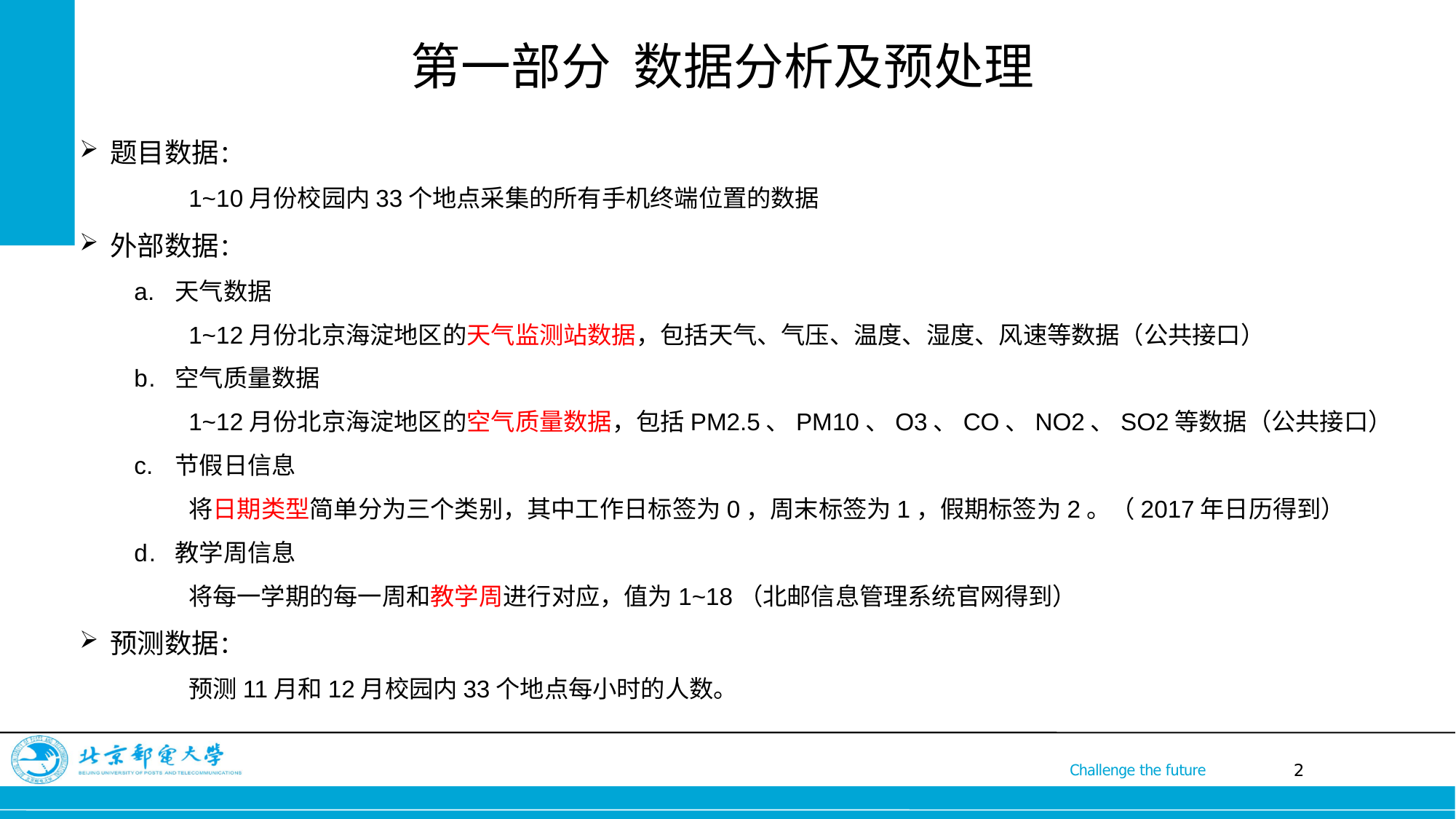

第一部分  数据分析及预处理
 题目数据：
	1~10月份校园内33个地点采集的所有手机终端位置的数据
 外部数据：
天气数据
	1~12月份北京海淀地区的天气监测站数据，包括天气、气压、温度、湿度、风速等数据（公共接口）
空气质量数据
	1~12月份北京海淀地区的空气质量数据，包括PM2.5、PM10、O3、CO、NO2、SO2等数据（公共接口）
节假日信息
	将日期类型简单分为三个类别，其中工作日标签为0，周末标签为1，假期标签为2。（2017年日历得到）
教学周信息
	将每一学期的每一周和教学周进行对应，值为1~18（北邮信息管理系统官网得到）
 预测数据：
	预测11月和12月校园内33个地点每小时的人数。